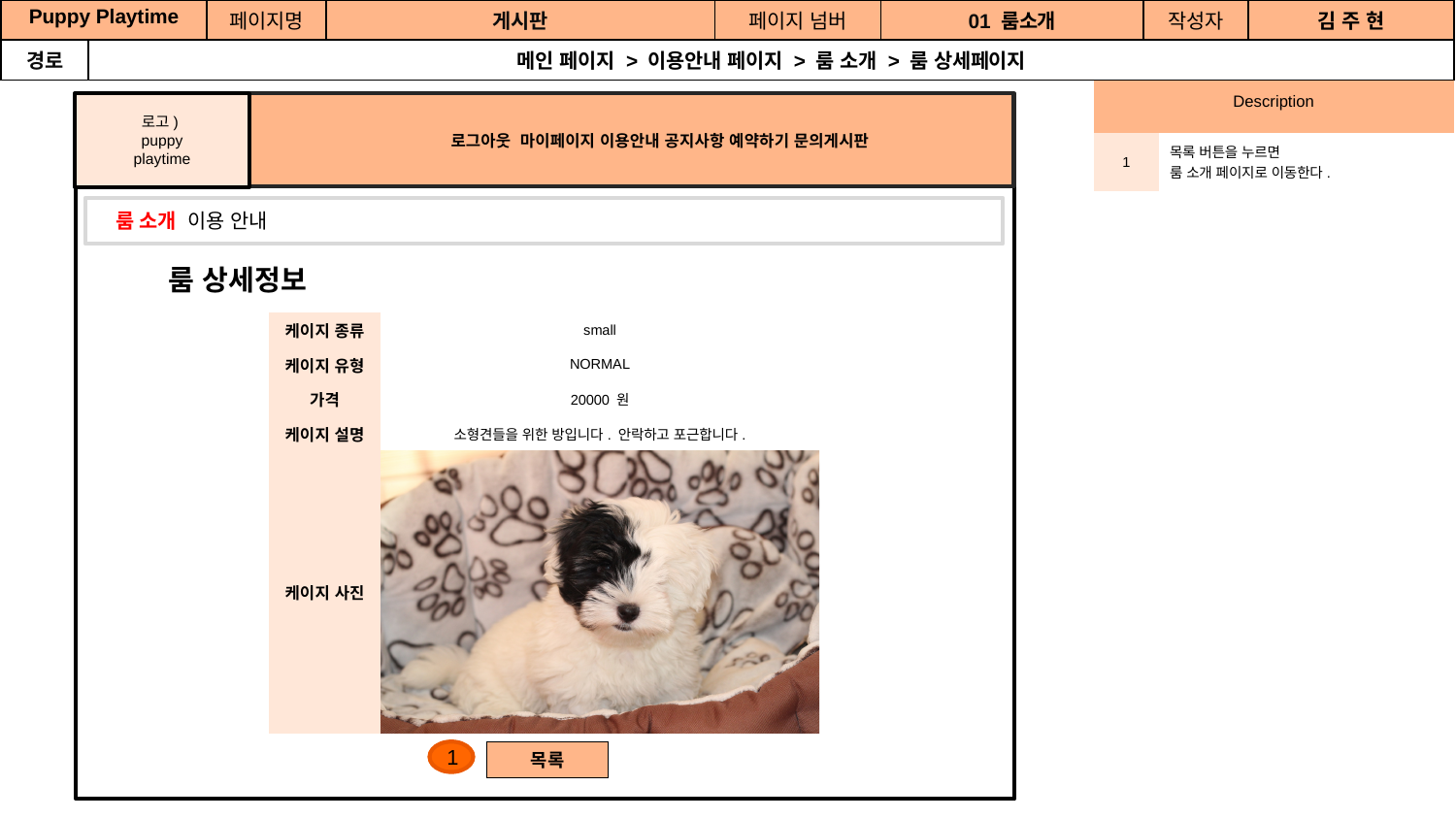

| Puppy Playtime | 김 주 영 | 페이지명 | 게시판 | 페이지 넘버 | 01 룸소개 | 작성자 | 김 주 현 |
| --- | --- | --- | --- | --- | --- | --- | --- |
| 경로 | 메인 페이지 > 이용안내 페이지 > 룸 소개 > 룸 상세페이지 | 김 주 영 | 김 주 영 | 김 주 영 | 김 주 영 | 김 주 영 | 김 주 영 |
| Description |  |
| --- | --- |
| 1 | 목록 버튼을 누르면 룸 소개 페이지로 이동한다. |
                                              로그아웃  마이페이지 이용안내 공지사항 예약하기 문의게시판
로고)
puppy
playtime

  룸 소개  이용 안내
룸 상세정보
| 케이지 종류 | small |
| --- | --- |
| 케이지 유형 | NORMAL |
| 가격 | 20000 원 |
| 케이지 설명 | 소형견들을 위한 방입니다. 안락하고 포근합니다. |
| 케이지 사진 |  |
1
목록